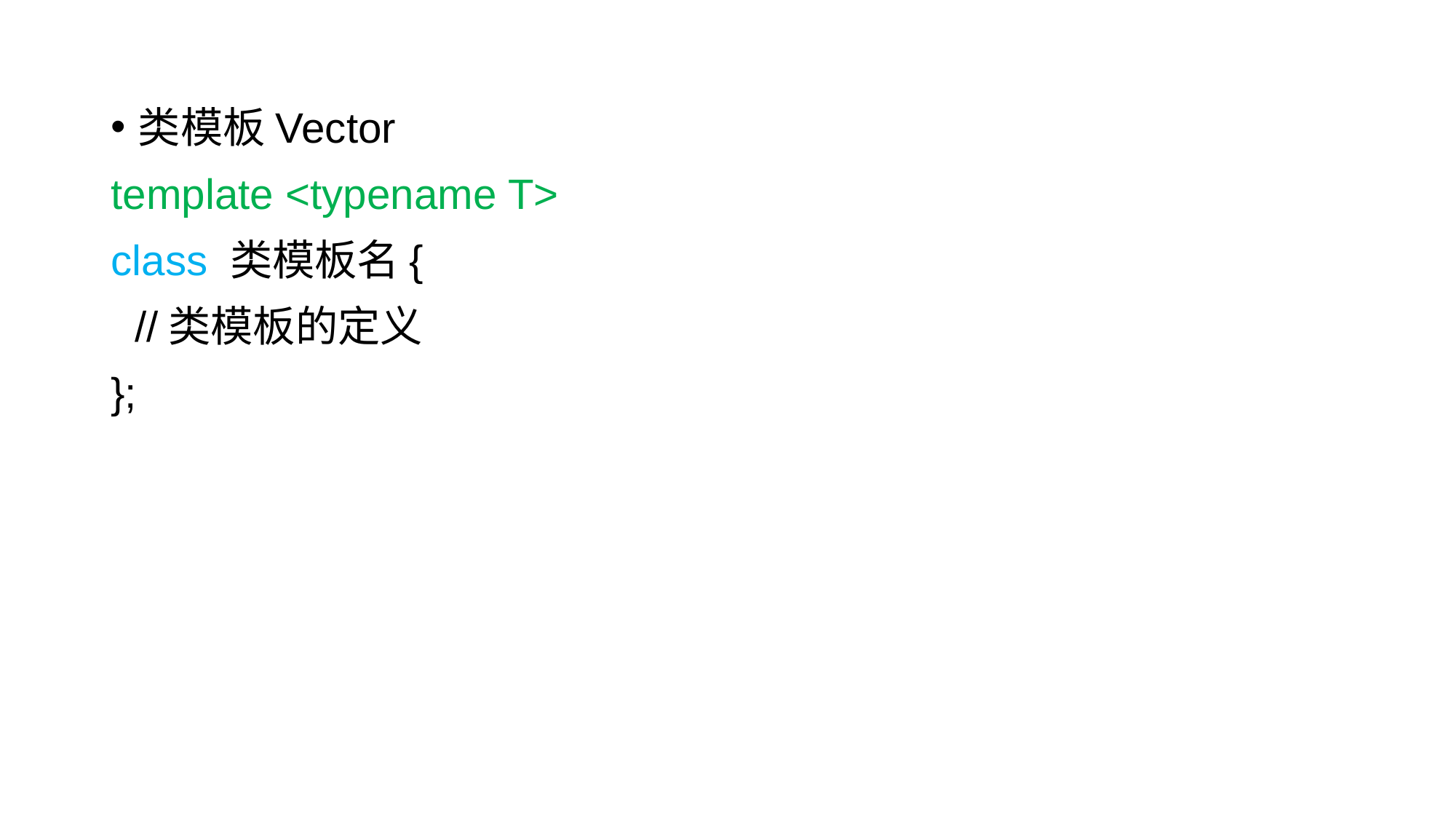

类模板Vector
template <typename T>
class 类模板名{
  //类模板的定义
};